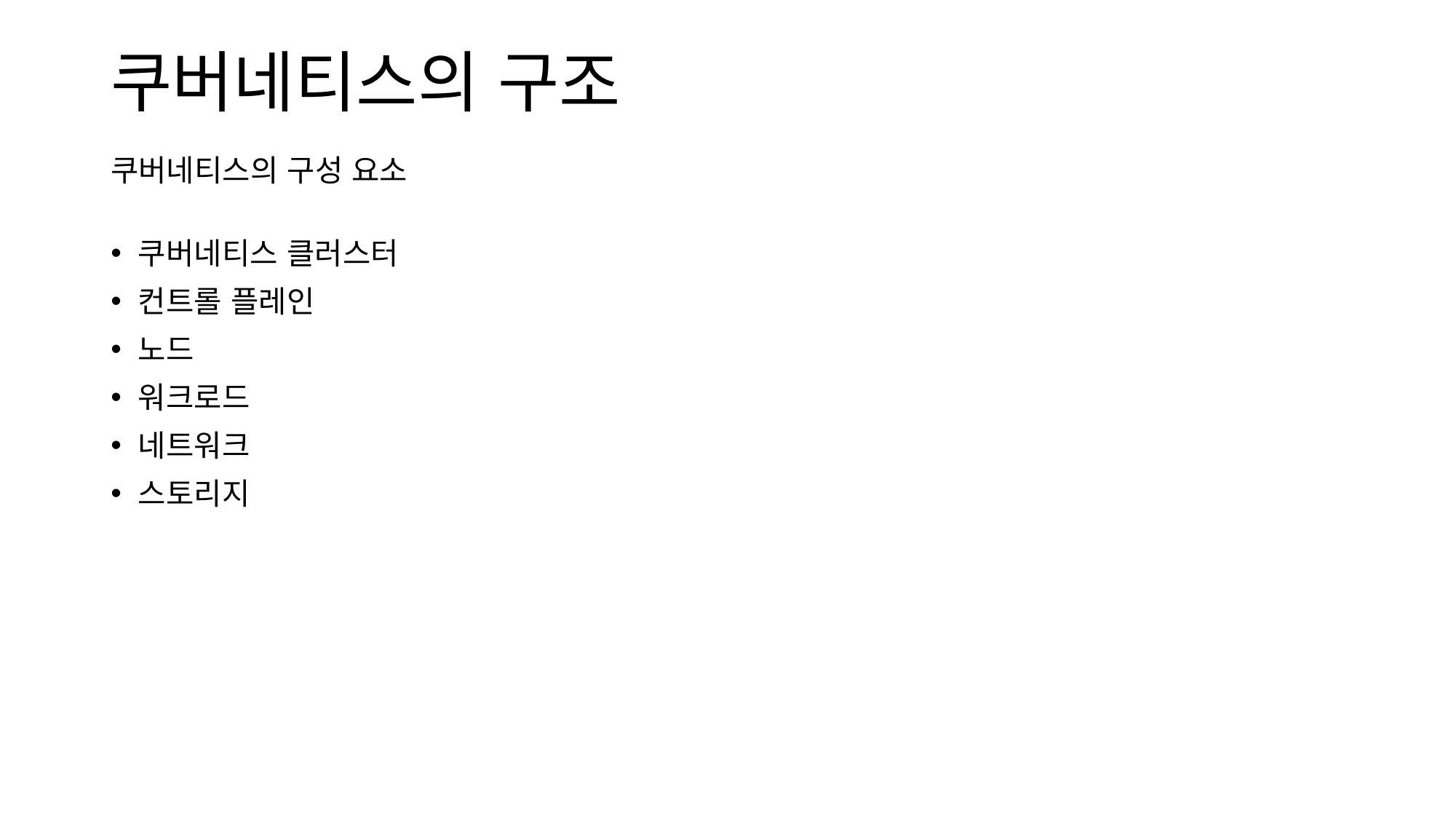

쿠버네티스의 구조
쿠버네티스의 구성 요소
쿠버네티스 클러스터
컨트롤 플레인
노드
워크로드
네트워크
스토리지